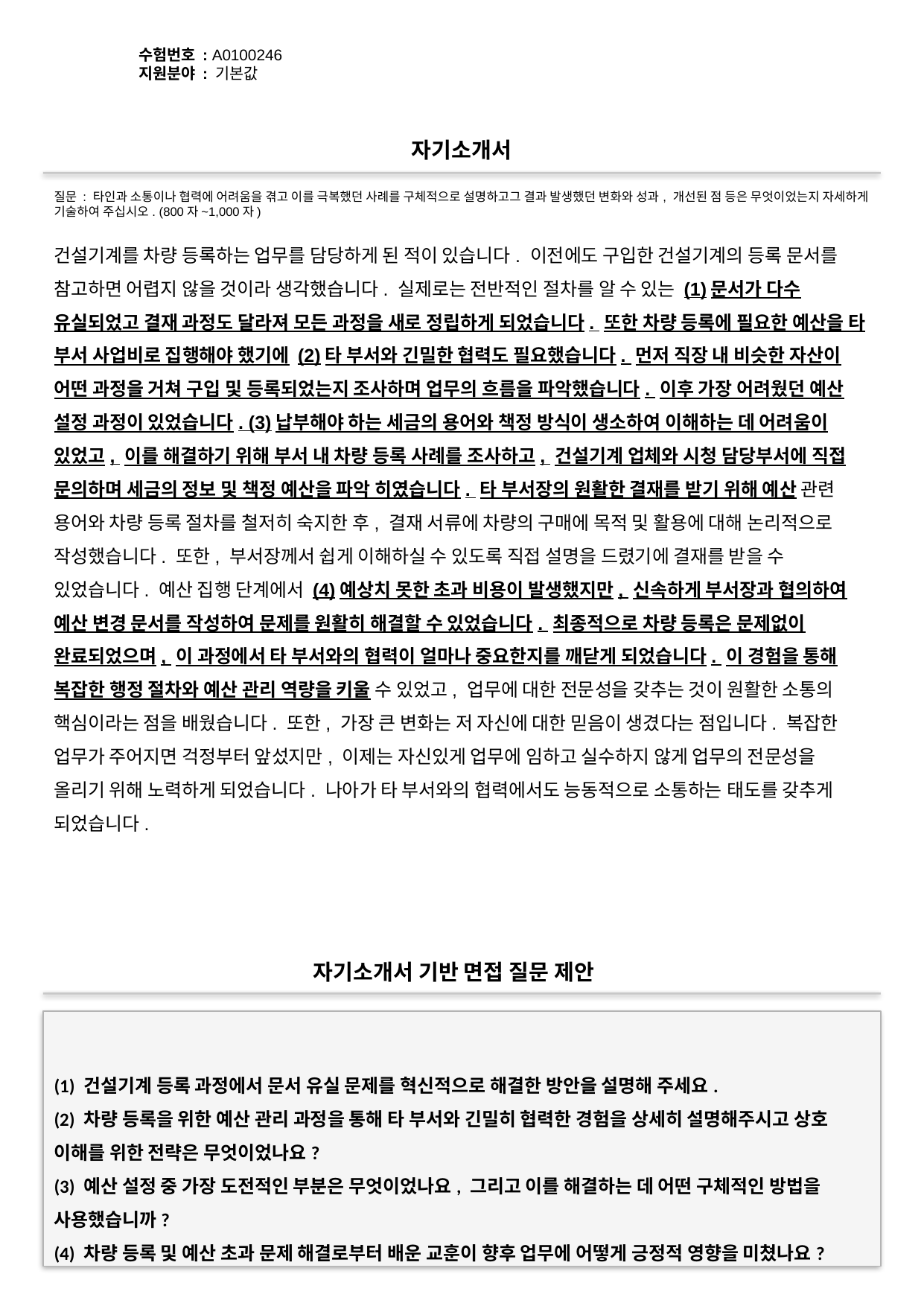

수험번호 : A0100246
지원분야 : 기본값
#

자기소개서

질문 : 타인과 소통이나 협력에 어려움을 겪고 이를 극복했던 사례를 구체적으로 설명하고그 결과 발생했던 변화와 성과, 개선된 점 등은 무엇이었는지 자세하게 기술하여 주십시오. (800자~1,000자)

건설기계를 차량 등록하는 업무를 담당하게 된 적이 있습니다. 이전에도 구입한 건설기계의 등록 문서를 참고하면 어렵지 않을 것이라 생각했습니다. 실제로는 전반적인 절차를 알 수 있는 (1)문서가 다수 유실되었고 결재 과정도 달라져 모든 과정을 새로 정립하게 되었습니다. 또한 차량 등록에 필요한 예산을 타 부서 사업비로 집행해야 했기에 (2)타 부서와 긴밀한 협력도 필요했습니다. 먼저 직장 내 비슷한 자산이 어떤 과정을 거쳐 구입 및 등록되었는지 조사하며 업무의 흐름을 파악했습니다. 이후 가장 어려웠던 예산 설정 과정이 있었습니다. (3)납부해야 하는 세금의 용어와 책정 방식이 생소하여 이해하는 데 어려움이 있었고, 이를 해결하기 위해 부서 내 차량 등록 사례를 조사하고, 건설기계 업체와 시청 담당부서에 직접 문의하며 세금의 정보 및 책정 예산을 파악 히였습니다. 타 부서장의 원활한 결재를 받기 위해 예산 관련 용어와 차량 등록 절차를 철저히 숙지한 후, 결재 서류에 차량의 구매에 목적 및 활용에 대해 논리적으로 작성했습니다. 또한, 부서장께서 쉽게 이해하실 수 있도록 직접 설명을 드렸기에 결재를 받을 수 있었습니다. 예산 집행 단계에서 (4)예상치 못한 초과 비용이 발생했지만, 신속하게 부서장과 협의하여 예산 변경 문서를 작성하여 문제를 원활히 해결할 수 있었습니다. 최종적으로 차량 등록은 문제없이 완료되었으며, 이 과정에서 타 부서와의 협력이 얼마나 중요한지를 깨닫게 되었습니다. 이 경험을 통해 복잡한 행정 절차와 예산 관리 역량을 키울 수 있었고, 업무에 대한 전문성을 갖추는 것이 원활한 소통의 핵심이라는 점을 배웠습니다. 또한, 가장 큰 변화는 저 자신에 대한 믿음이 생겼다는 점입니다. 복잡한 업무가 주어지면 걱정부터 앞섰지만, 이제는 자신있게 업무에 임하고 실수하지 않게 업무의 전문성을 올리기 위해 노력하게 되었습니다. 나아가 타 부서와의 협력에서도 능동적으로 소통하는 태도를 갖추게 되었습니다.

자기소개서 기반 면접 질문 제안

(1) 건설기계 등록 과정에서 문서 유실 문제를 혁신적으로 해결한 방안을 설명해 주세요.
(2) 차량 등록을 위한 예산 관리 과정을 통해 타 부서와 긴밀히 협력한 경험을 상세히 설명해주시고 상호 이해를 위한 전략은 무엇이었나요?
(3) 예산 설정 중 가장 도전적인 부분은 무엇이었나요, 그리고 이를 해결하는 데 어떤 구체적인 방법을 사용했습니까?
(4) 차량 등록 및 예산 초과 문제 해결로부터 배운 교훈이 향후 업무에 어떻게 긍정적 영향을 미쳤나요?